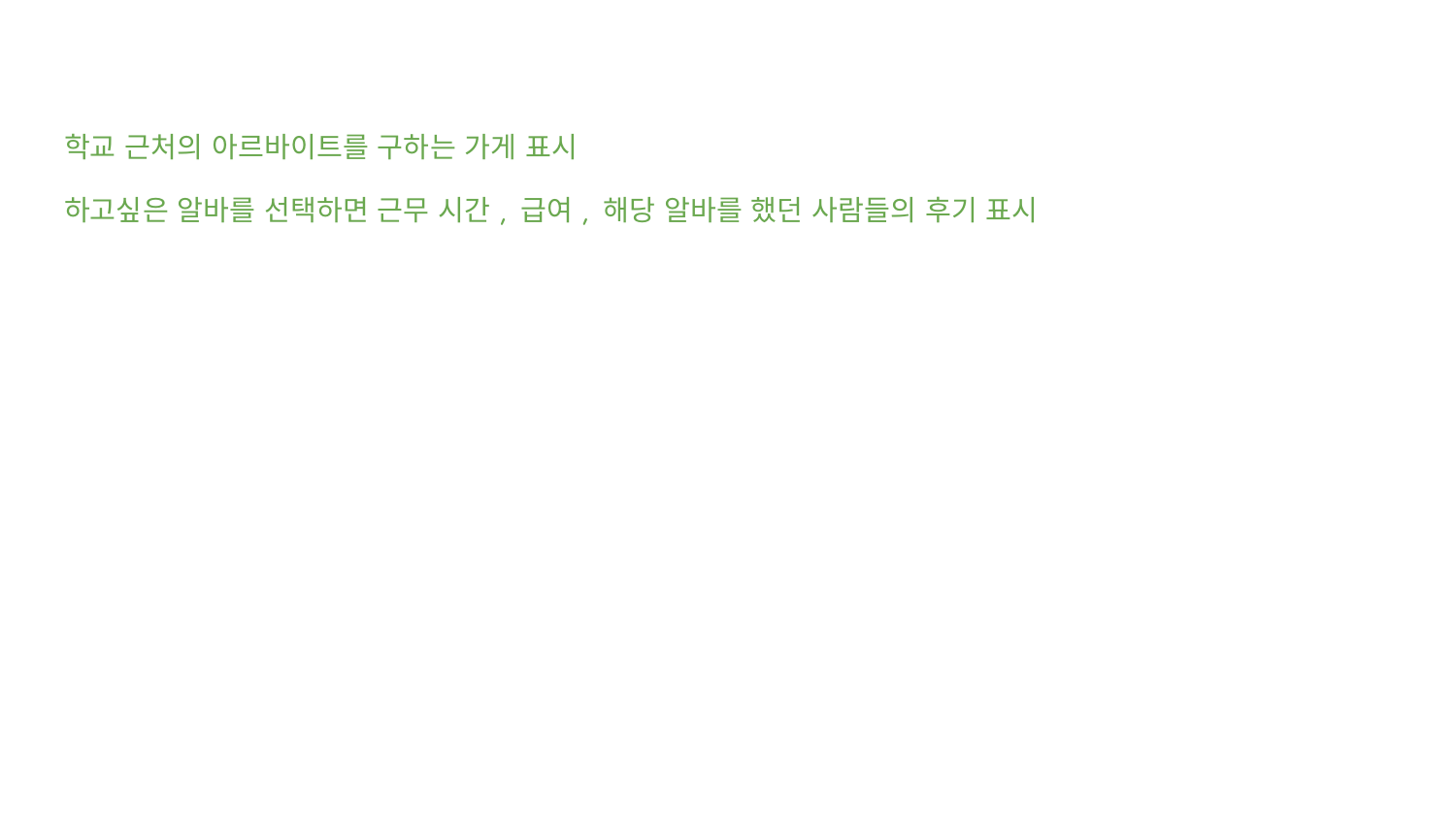

학교 근처의 아르바이트를 구하는 가게 표시
하고싶은 알바를 선택하면 근무 시간, 급여, 해당 알바를 했던 사람들의 후기 표시